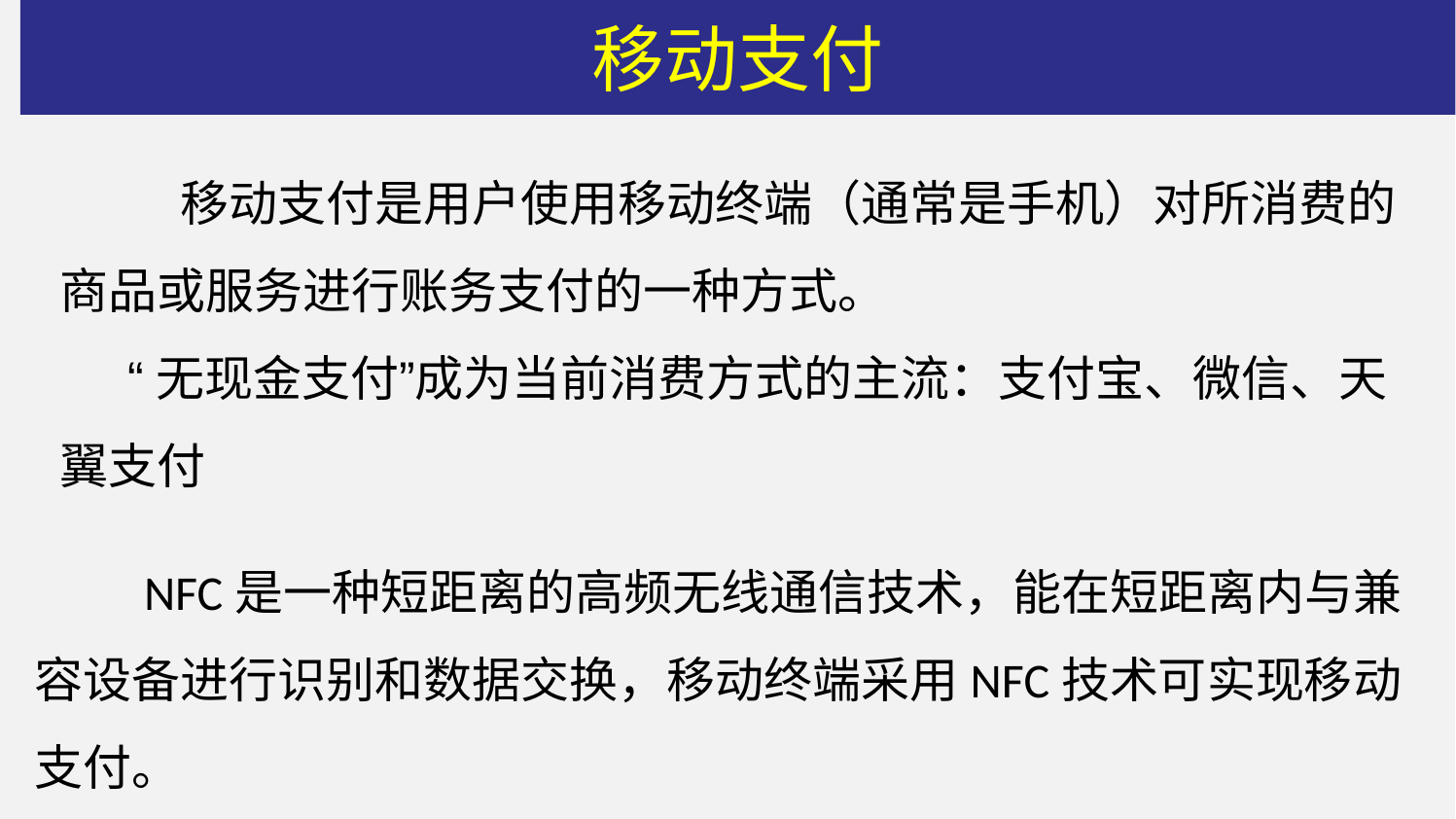

# 移动支付
        移动支付是用户使用移动终端（通常是手机）对所消费的商品或服务进行账务支付的一种方式。
     “无现金支付”成为当前消费方式的主流：支付宝、微信、天翼支付
          NFC是一种短距离的高频无线通信技术，能在短距离内与兼容设备进行识别和数据交换，移动终端采用NFC技术可实现移动支付。